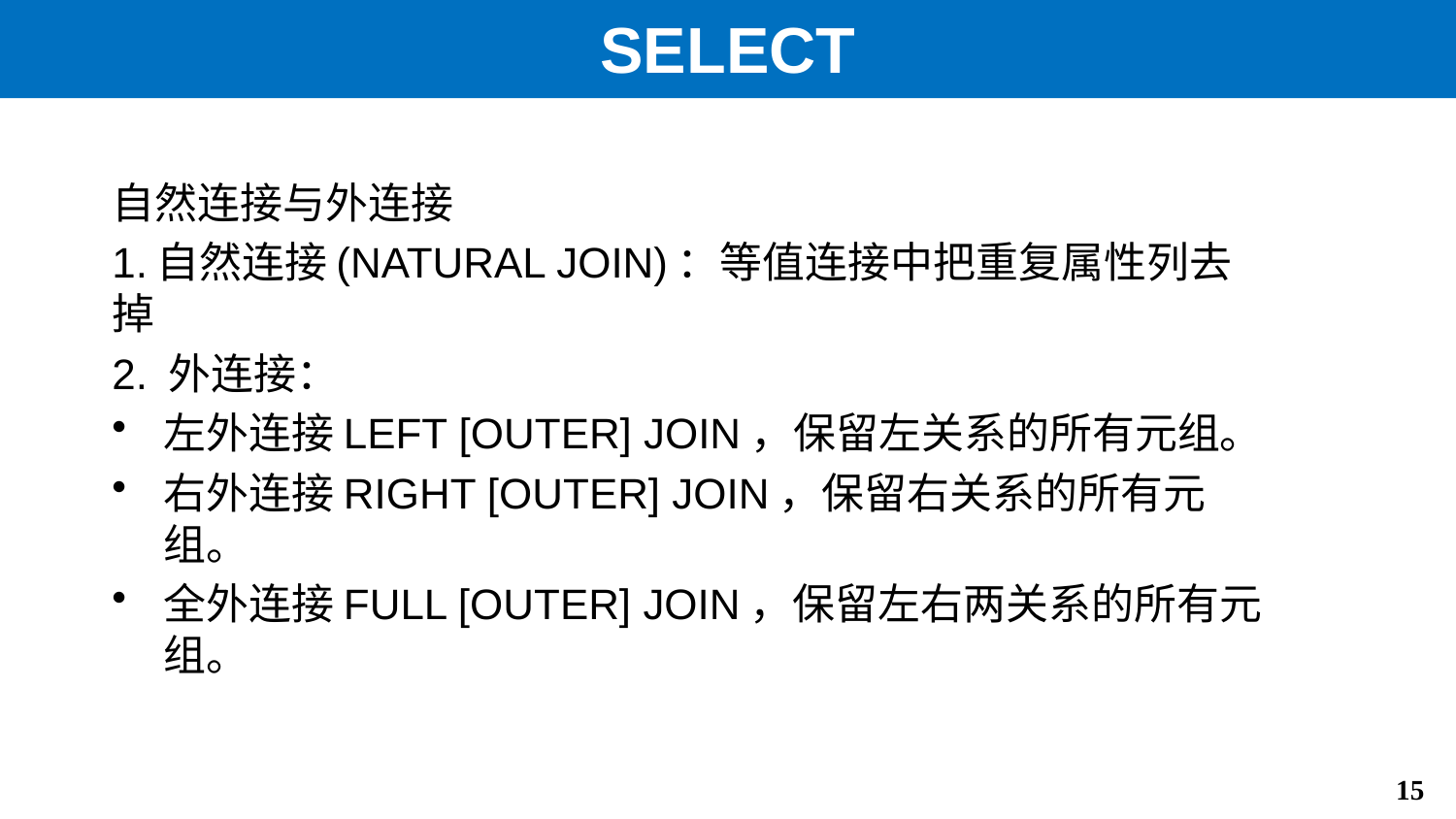

# SELECT
自然连接与外连接
1.自然连接(NATURAL JOIN)：等值连接中把重复属性列去掉
2. 外连接：
左外连接LEFT [OUTER] JOIN，保留左关系的所有元组。
右外连接RIGHT [OUTER] JOIN，保留右关系的所有元组。
全外连接FULL [OUTER] JOIN，保留左右两关系的所有元组。